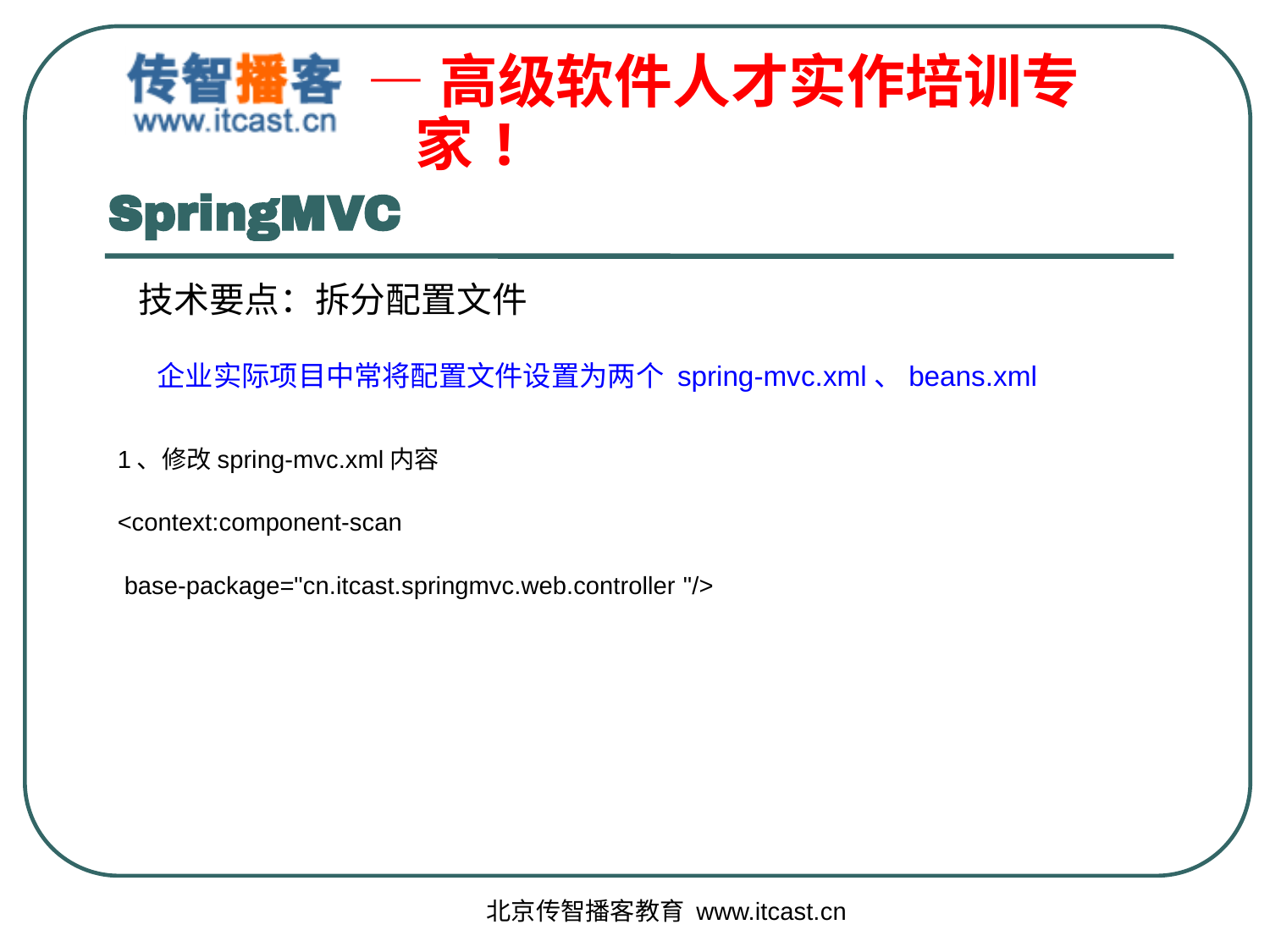

# SpringMVC
技术要点：拆分配置文件

1、修改spring-mvc.xml内容

<context:component-scan

 base-package="cn.itcast.springmvc.web.controller "/>
企业实际项目中常将配置文件设置为两个 spring-mvc.xml、beans.xml
北京传智播客教育 www.itcast.cn